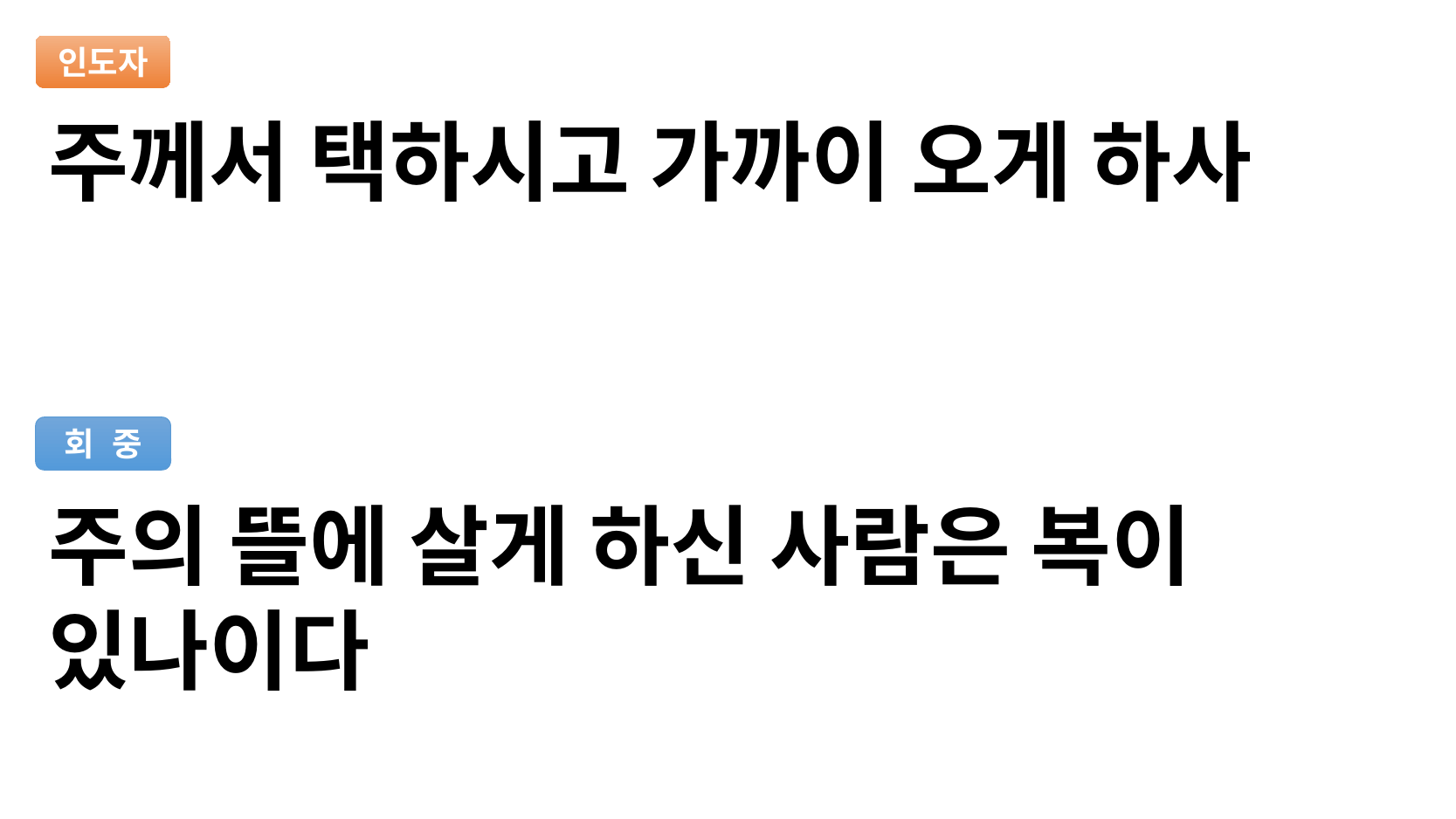

주께서 택하시고 가까이 오게 하사
주의 뜰에 살게 하신 사람은 복이 있나이다